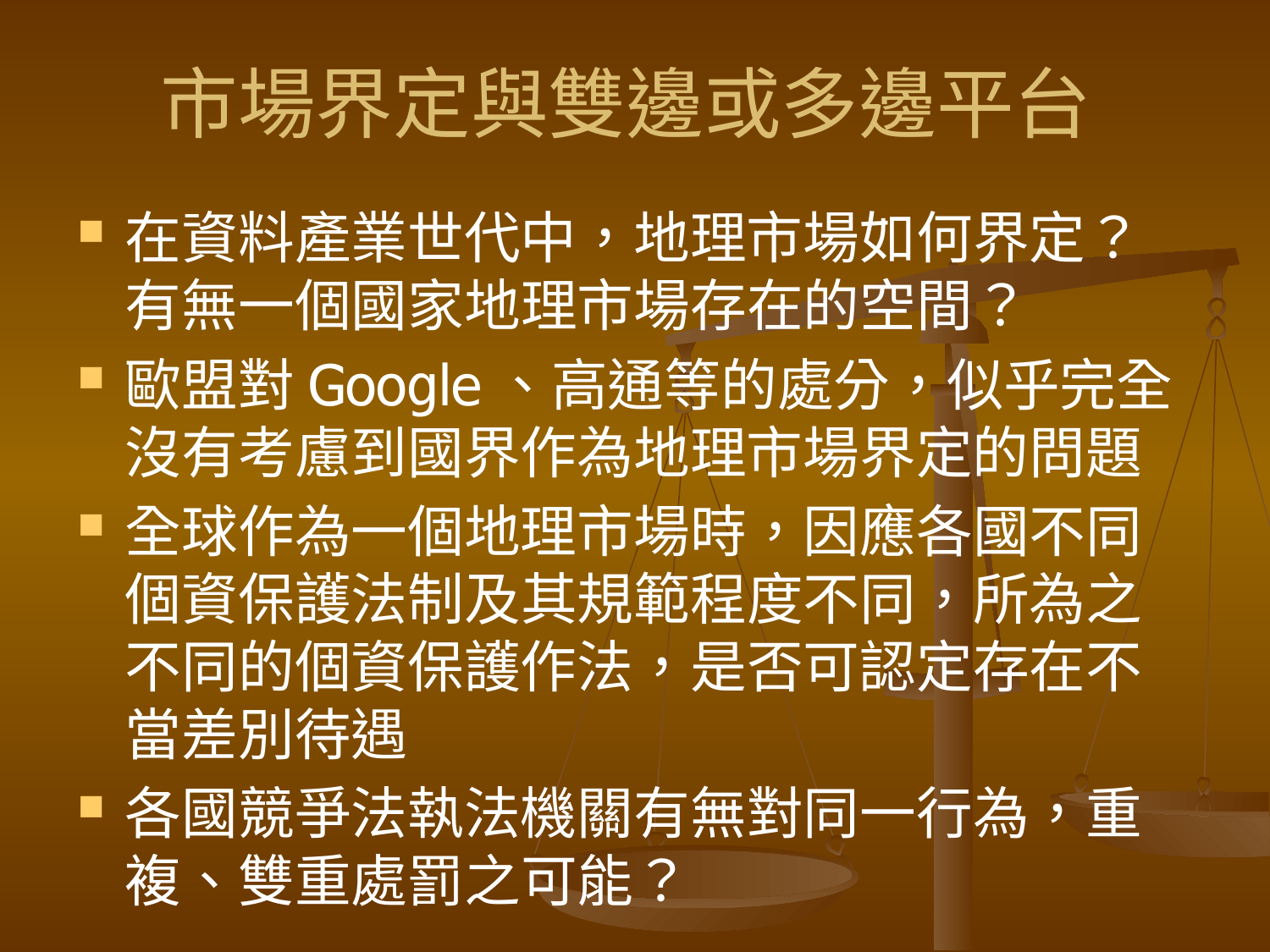

# 市場界定與雙邊或多邊平台
在資料產業世代中，地理市場如何界定？有無一個國家地理市場存在的空間？
歐盟對Google、高通等的處分，似乎完全沒有考慮到國界作為地理市場界定的問題
全球作為一個地理市場時，因應各國不同個資保護法制及其規範程度不同，所為之不同的個資保護作法，是否可認定存在不當差別待遇
各國競爭法執法機關有無對同一行為，重複、雙重處罰之可能？